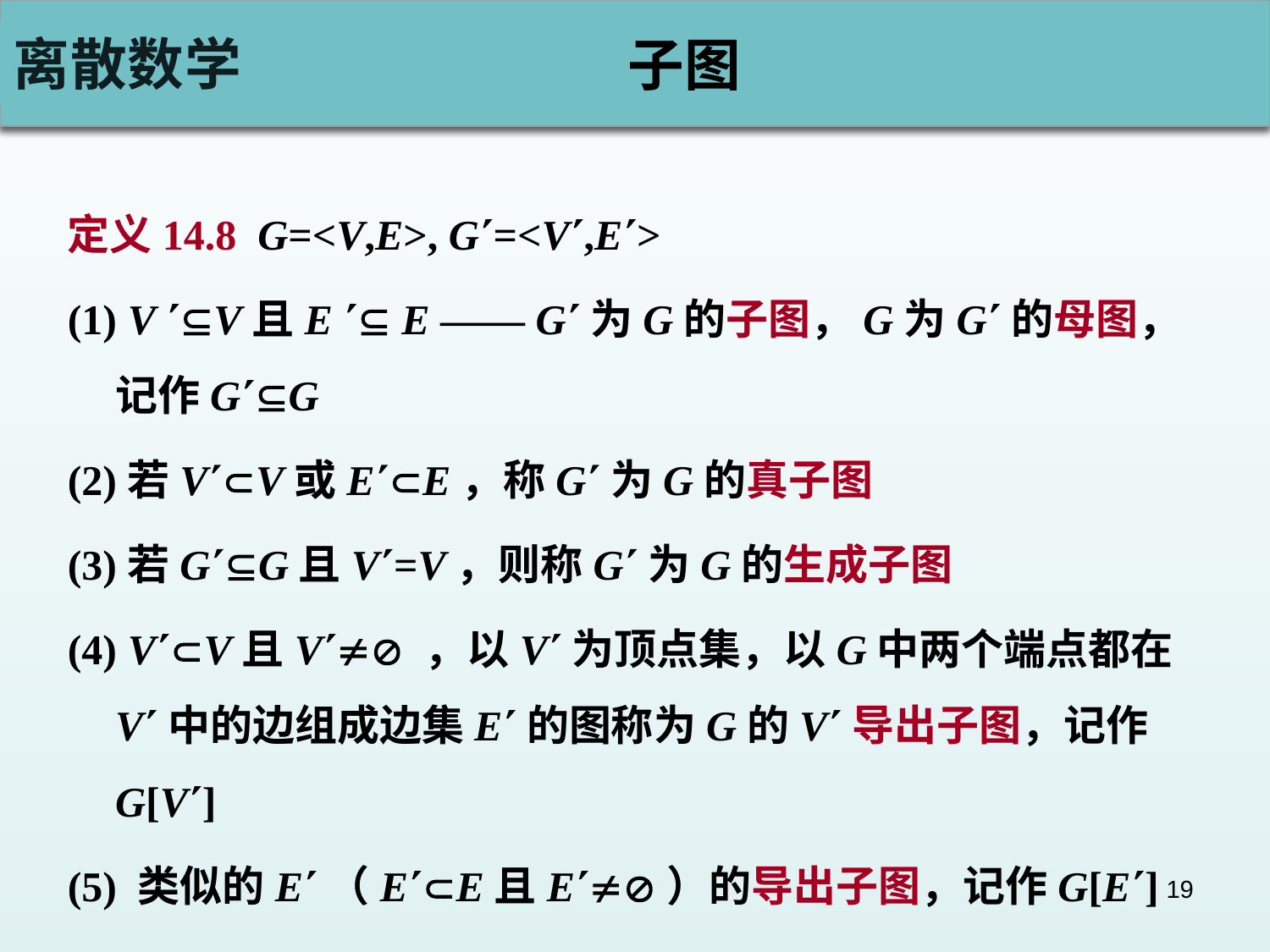

# 子图
定义14.8  G=<V,E>, G′=<V′,E′>
(1) V ′⊆V且E ′⊆ E —— G′为G的子图，G为G′的母图，记作G′⊆G
(2)若V′⊂V或E′⊂E，称G′为G的真子图
(3)若G′⊆G且V′=V，则称G′为G的生成子图
(4) V′⊂V且V′≠∅ ，以V′为顶点集，以G中两个端点都在V′中的边组成边集E′的图称为G的V′导出子图，记作G[V′]
(5) 类似的E′（E′⊂E且E′≠∅）的导出子图，记作G[E′]
19